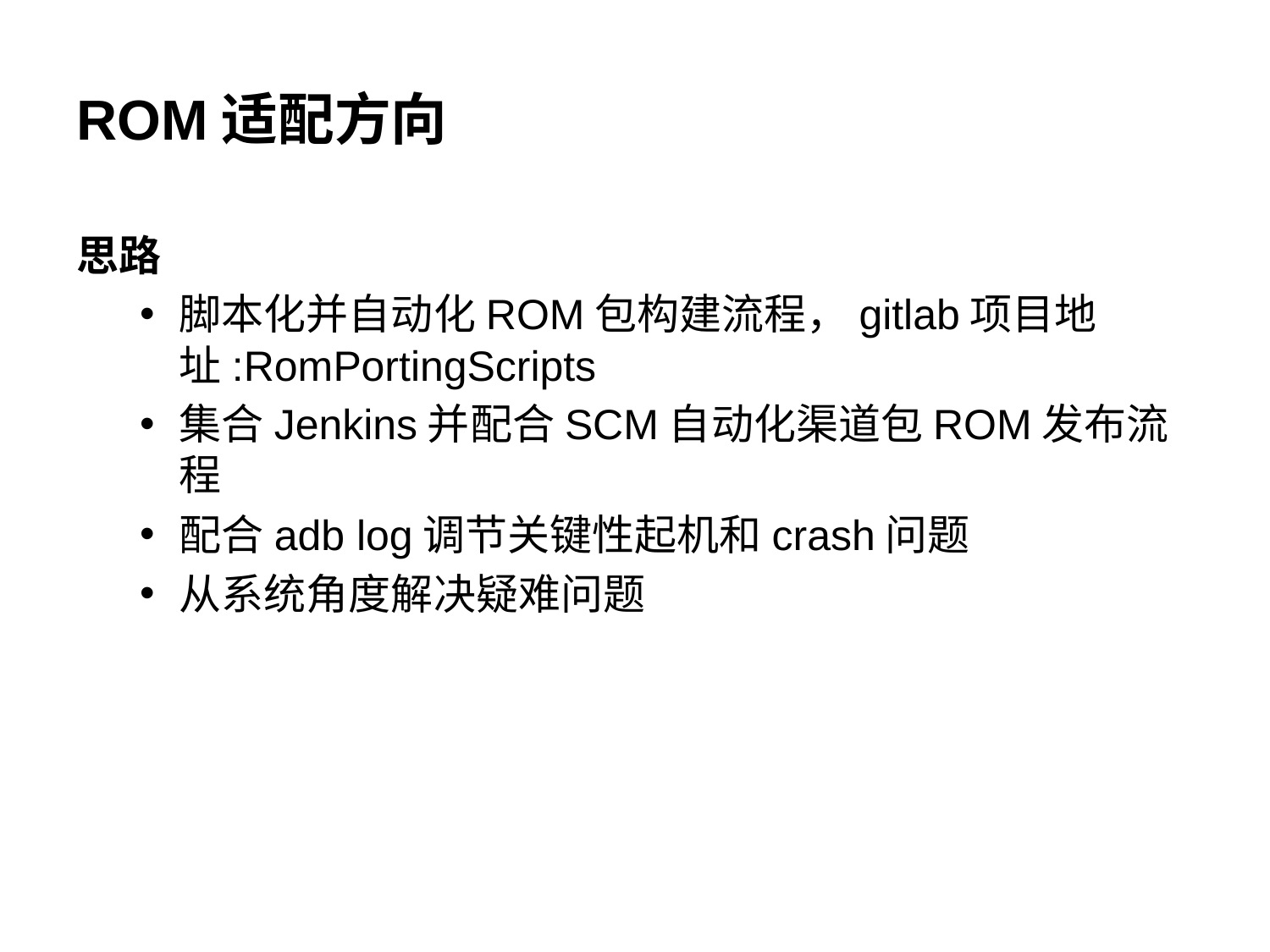

# ROM适配方向
思路
脚本化并自动化ROM包构建流程，gitlab项目地址:RomPortingScripts
集合Jenkins并配合SCM自动化渠道包ROM发布流程
配合adb log调节关键性起机和crash问题
从系统角度解决疑难问题